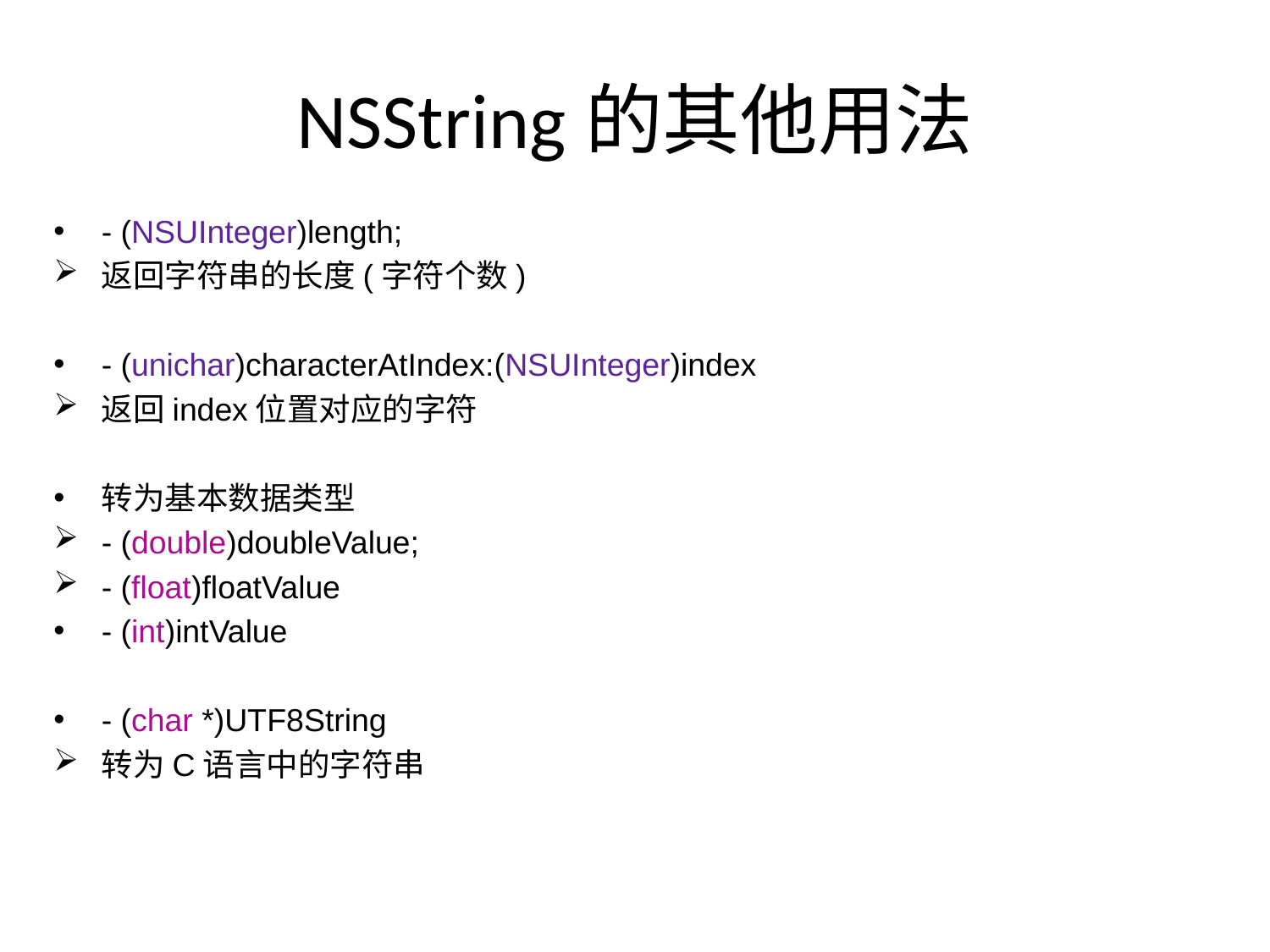

# NSString的其他用法
- (NSUInteger)length;
返回字符串的长度(字符个数)

- (unichar)characterAtIndex:(NSUInteger)index
返回index位置对应的字符

转为基本数据类型
- (double)doubleValue;
- (float)floatValue
- (int)intValue

- (char *)UTF8String
转为C语言中的字符串